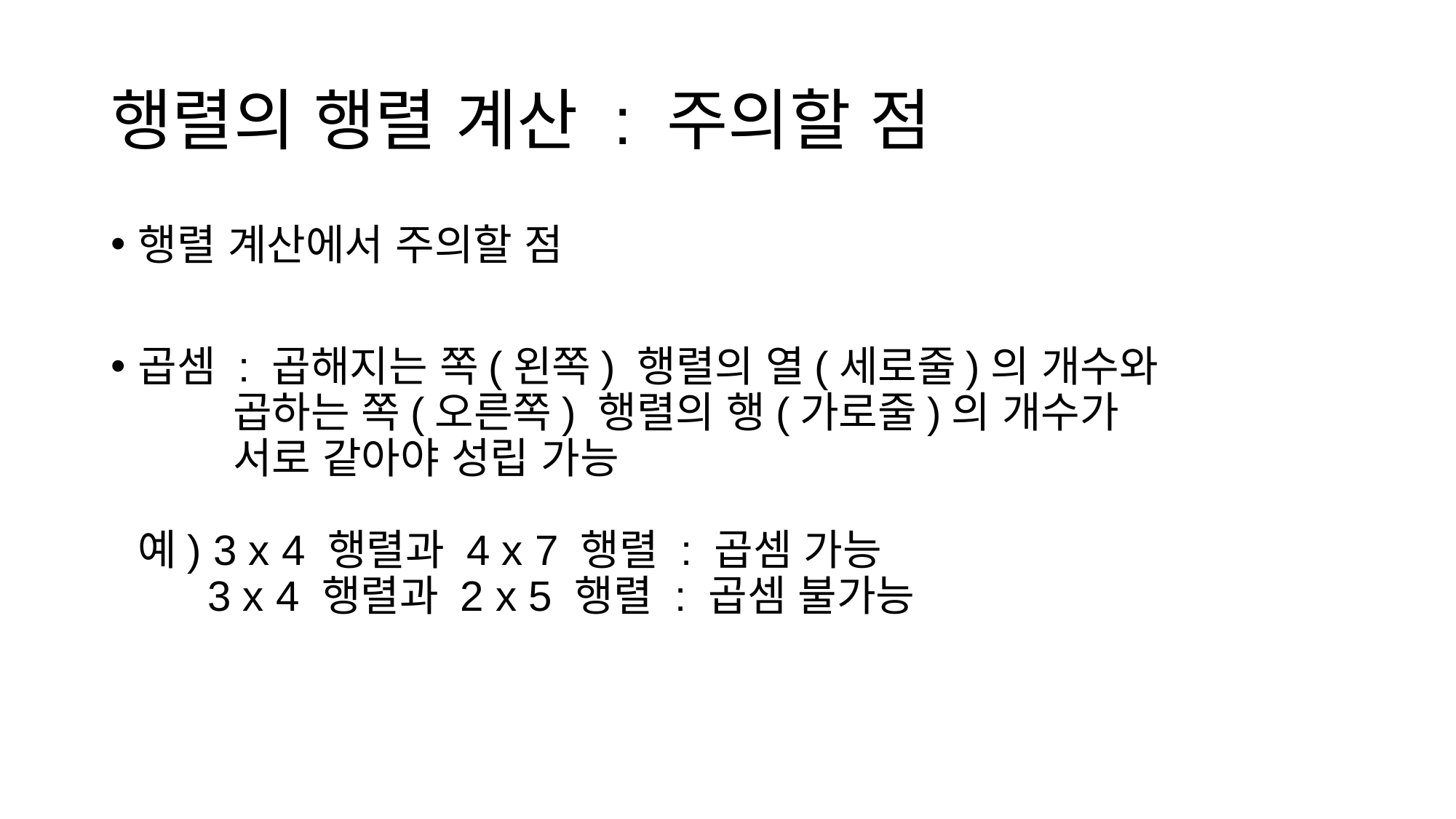

# 행렬의 행렬 계산 : 주의할 점
행렬 계산에서 주의할 점

곱셈 : 곱해지는 쪽(왼쪽) 행렬의 열(세로줄)의 개수와
        곱하는 쪽(오른쪽) 행렬의 행(가로줄)의 개수가
        서로 같아야 성립 가능
예) 3 x 4 행렬과 4 x 7 행렬 : 곱셈 가능
     3 x 4 행렬과 2 x 5 행렬 : 곱셈 불가능